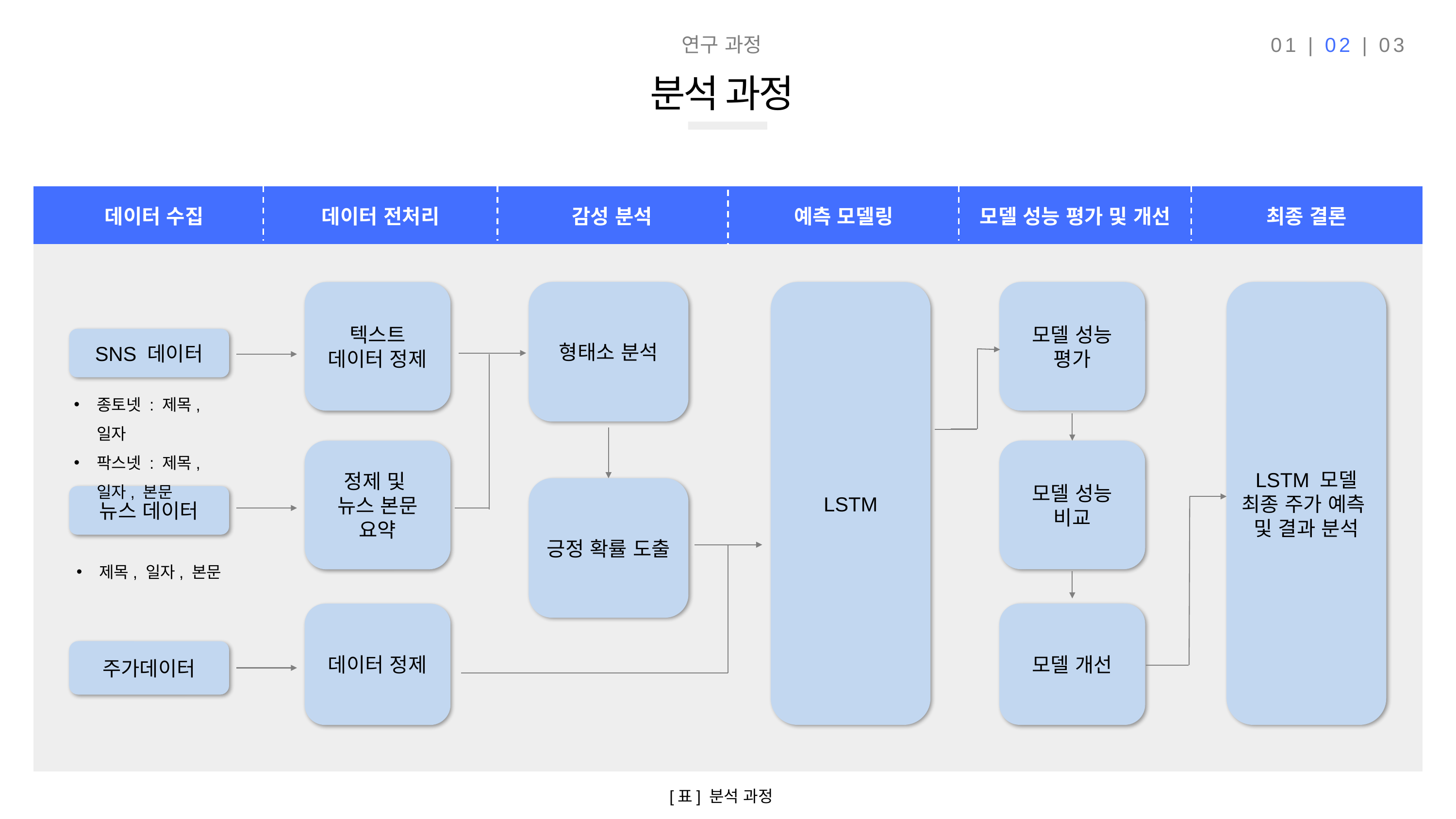

연구 과정
01 | 02 | 03
분석 과정

| 데이터 수집 | 데이터 전처리 | 감성 분석 | 예측 모델링 | 모델 성능 평가 및 개선 | 최종 결론 |
| --- | --- | --- | --- | --- | --- |
|  |  |  |  |  |  |
LSTM
형태소 분석
모델 성능 평가
LSTM 모델
최종 주가 예측
및 결과 분석
텍스트
데이터 정제
SNS 데이터
모델 성능 비교
정제 및
뉴스 본문 요약
긍정 확률 도출
뉴스 데이터
모델 개선
데이터 정제
주가데이터
종토넷 : 제목, 일자
팍스넷 : 제목, 일자, 본문
제목, 일자, 본문
[표] 분석 과정